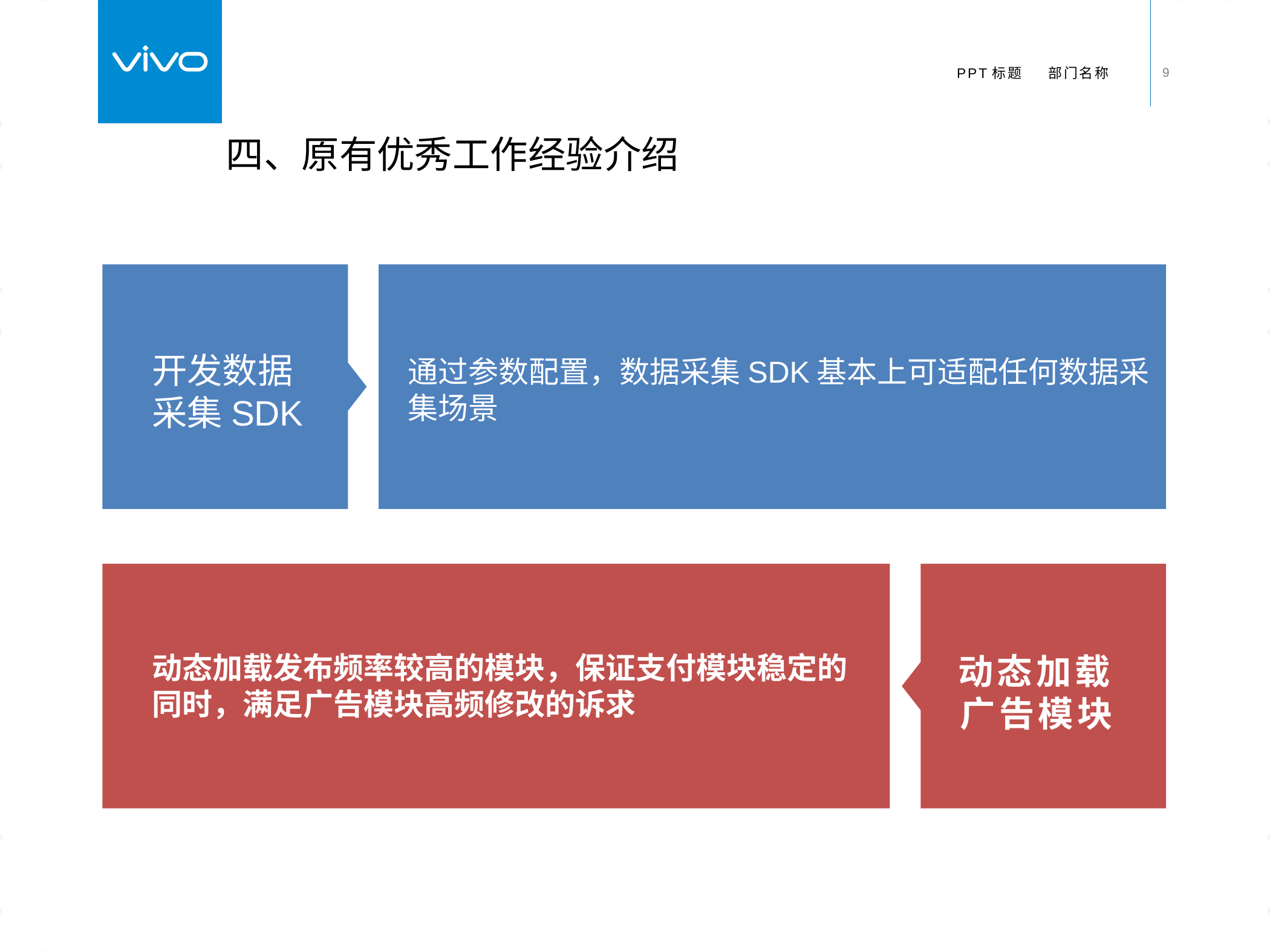

四、原有优秀工作经验介绍

开发数据采集SDK

动态加载发布频率较高的模块，保证支付模块稳定的同时，满足广告模块高频修改的诉求
动态加载广告模块
通过参数配置，数据采集SDK基本上可适配任何数据采集场景